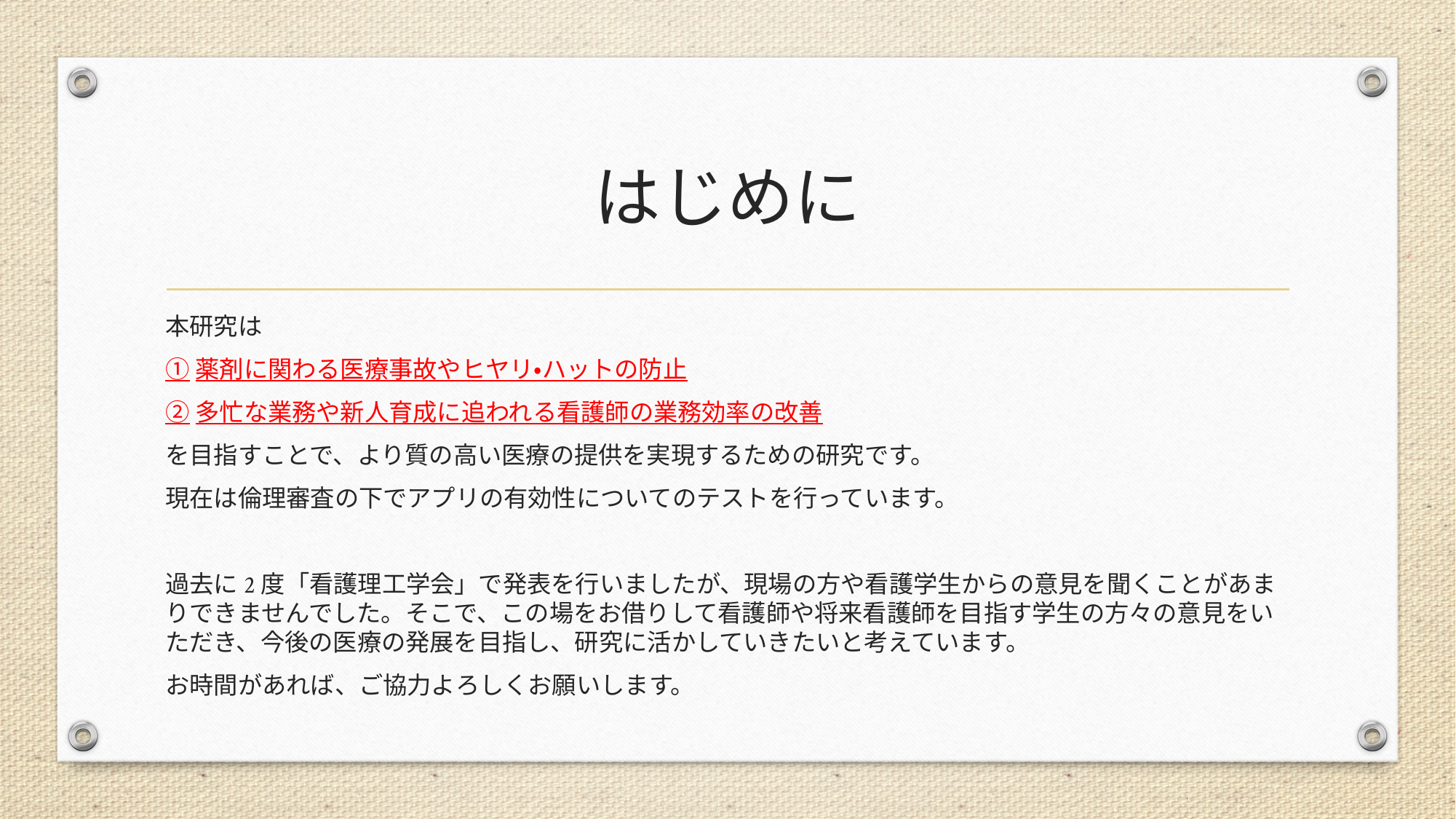

# はじめに
本研究は
①薬剤に関わる医療事故やヒヤリ・ハットの防止
②多忙な業務や新人育成に追われる看護師の業務効率の改善
を目指すことで、より質の高い医療の提供を実現するための研究です。
現在は倫理審査の下でアプリの有効性についてのテストを行っています。

過去に2度「看護理工学会」で発表を行いましたが、現場の方や看護学生からの意見を聞くことがあまりできませんでした。そこで、この場をお借りして看護師や将来看護師を目指す学生の方々の意見をいただき、今後の医療の発展を目指し、研究に活かしていきたいと考えています。
お時間があれば、ご協力よろしくお願いします。